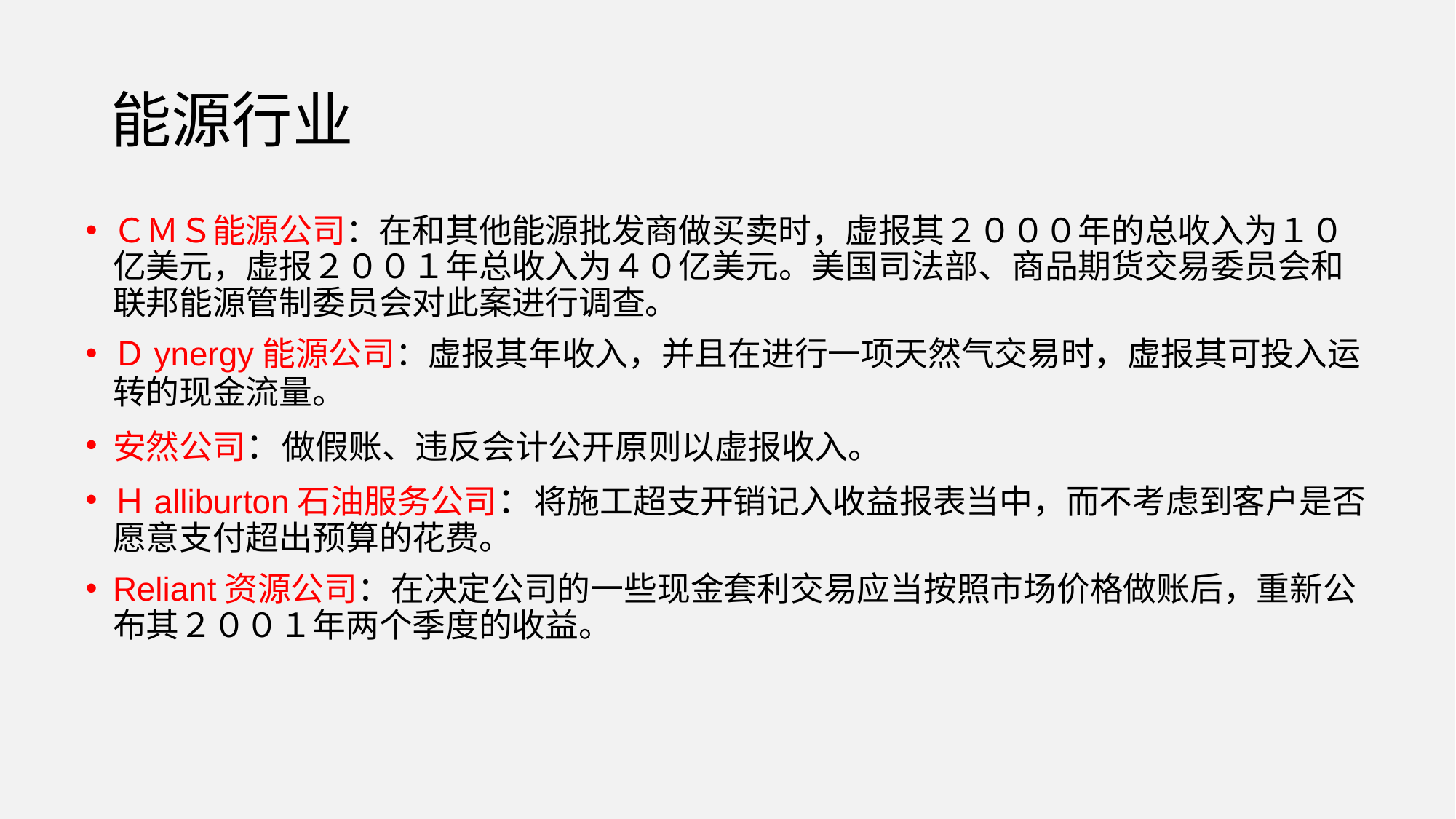

# 能源行业
ＣＭＳ能源公司：在和其他能源批发商做买卖时，虚报其２０００年的总收入为１０亿美元，虚报２００１年总收入为４０亿美元。美国司法部、商品期货交易委员会和联邦能源管制委员会对此案进行调查。
Ｄynergy能源公司：虚报其年收入，并且在进行一项天然气交易时，虚报其可投入运转的现金流量。
安然公司：做假账、违反会计公开原则以虚报收入。
Ｈalliburton石油服务公司：将施工超支开销记入收益报表当中，而不考虑到客户是否愿意支付超出预算的花费。
Reliant资源公司：在决定公司的一些现金套利交易应当按照市场价格做账后，重新公布其２００１年两个季度的收益。